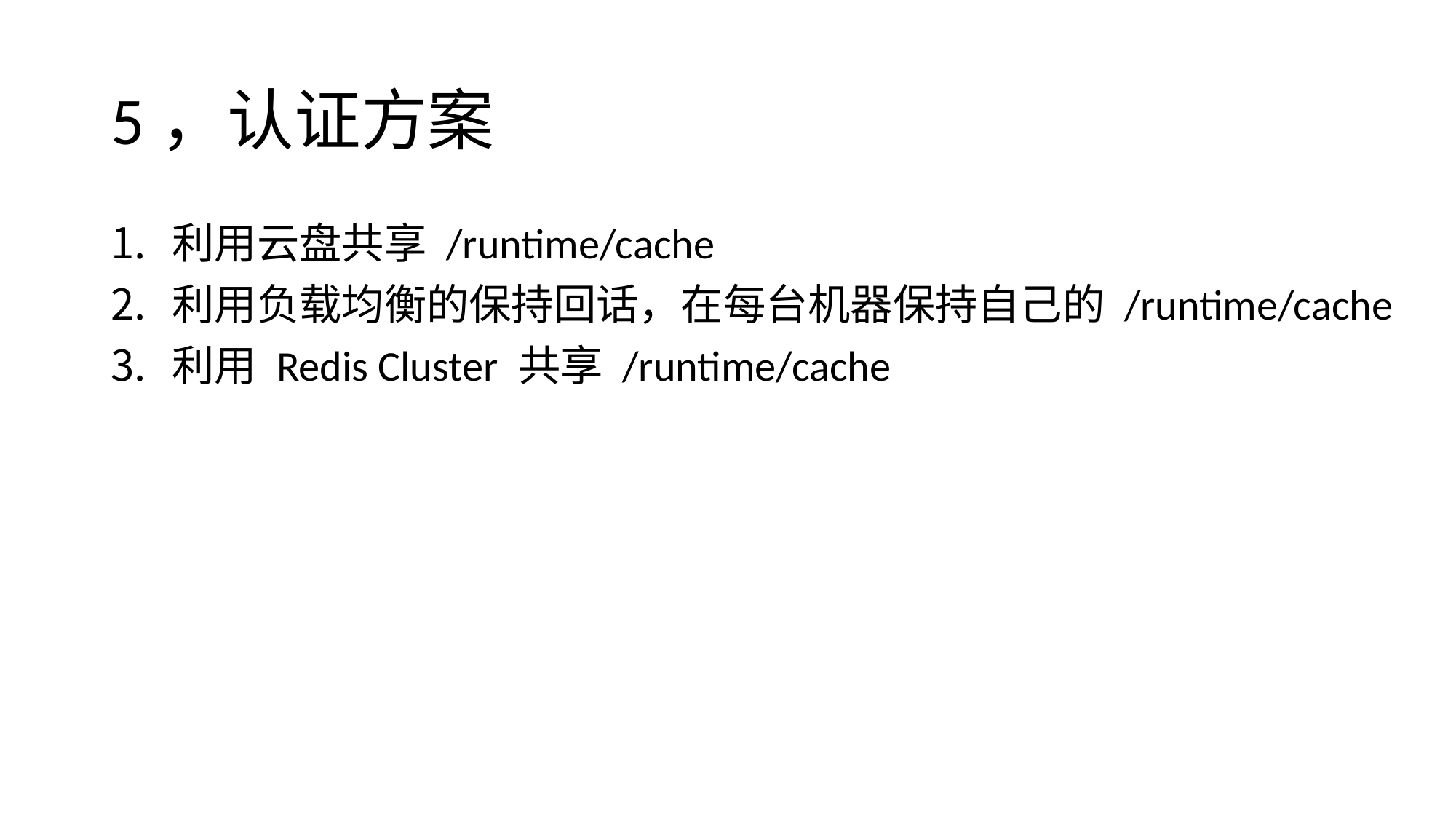

# 5，认证方案
利用云盘共享 /runtime/cache
利用负载均衡的保持回话，在每台机器保持自己的 /runtime/cache
利用 Redis Cluster 共享 /runtime/cache